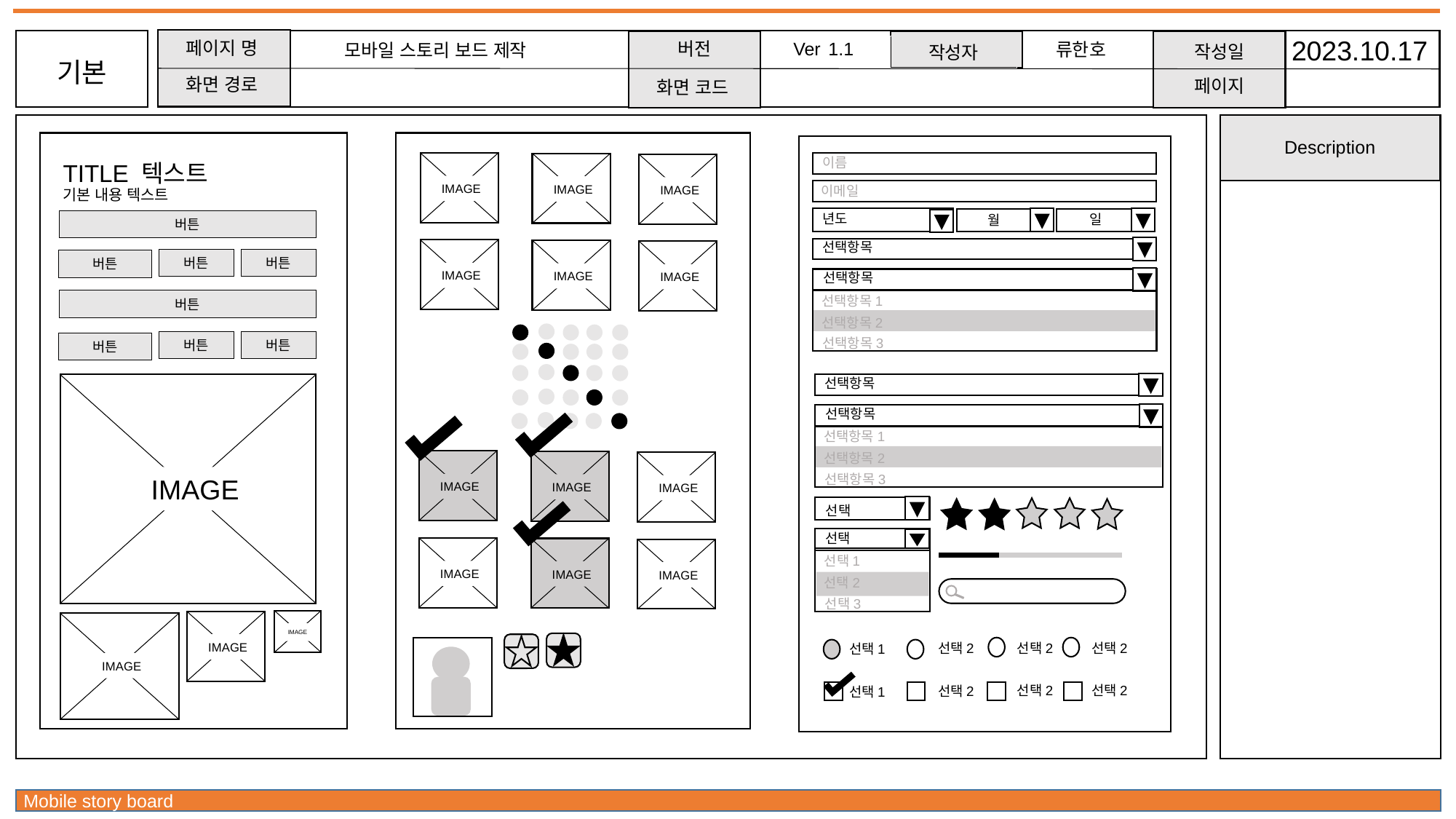

Ver 1.1
2023.10.17

페이지 명

버전
류한호
모바일 스토리 보드 제작
작성일
작성자
기본
화면 경로
페이지
화면 코드

Description

이름
TITLE 텍스트

IMAGE

IMAGE

IMAGE
이메일
기본 내용 텍스트

년도
일
월

버튼
선택항목

선택항목

선택항목1

선택항목2
선택항목3

IMAGE

IMAGE

IMAGE
버튼
버튼
버튼
버튼

버튼
버튼
버튼
선택항목

선택항목

선택항목1

선택항목2
선택항목3

IMAGE

IMAGE

IMAGE

IMAGE
선택

선택

IMAGE

IMAGE

IMAGE
선택1

선택2

선택3

IMAGE

IMAGE

IMAGE

선택2
선택2
선택2

선택1

선택2
선택2
선택2
선택1

Mobile story board